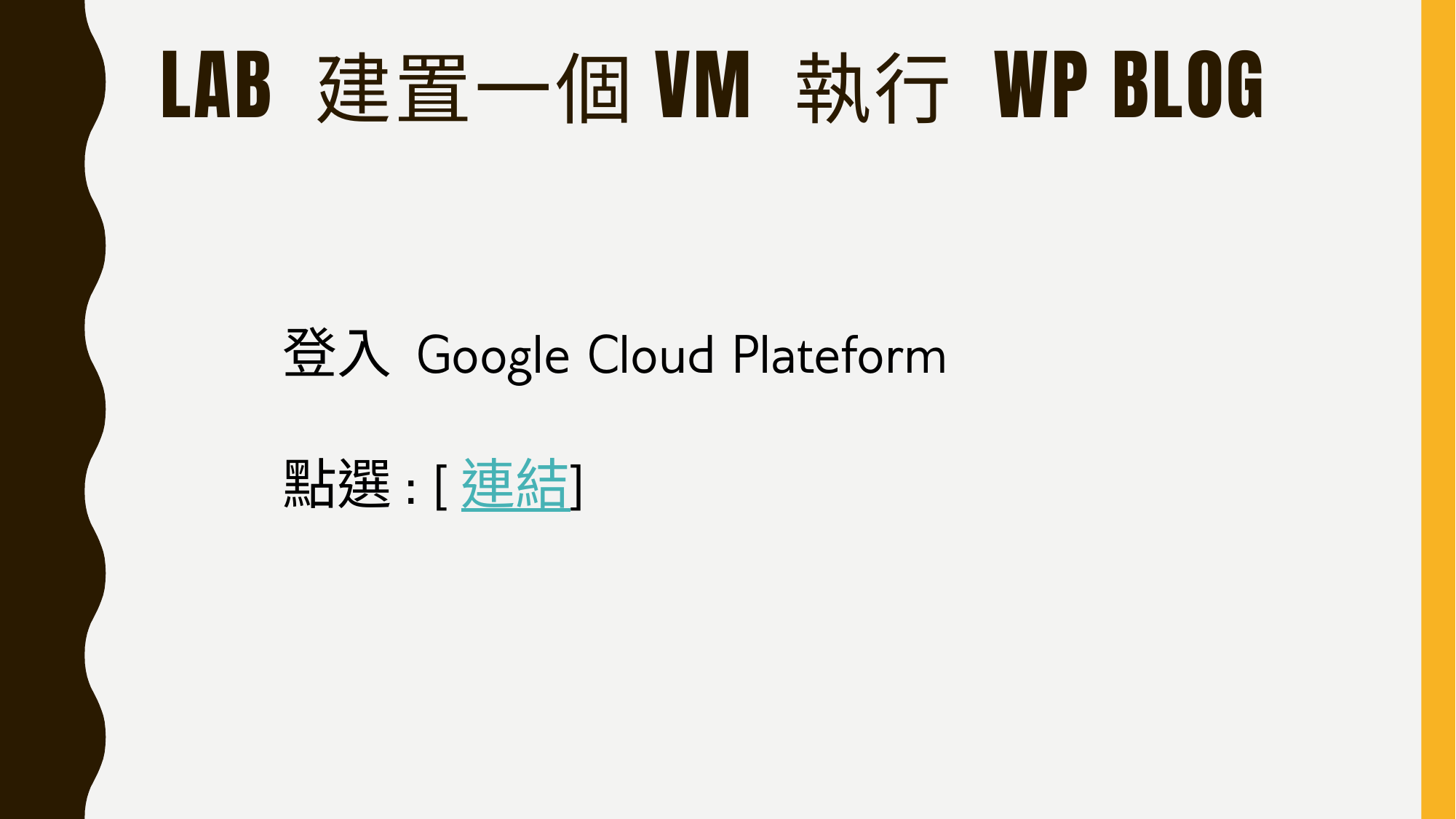

# Lab 建置一個VM 執行 WP Blog
登入 Google Cloud Plateform

點選: [連結]